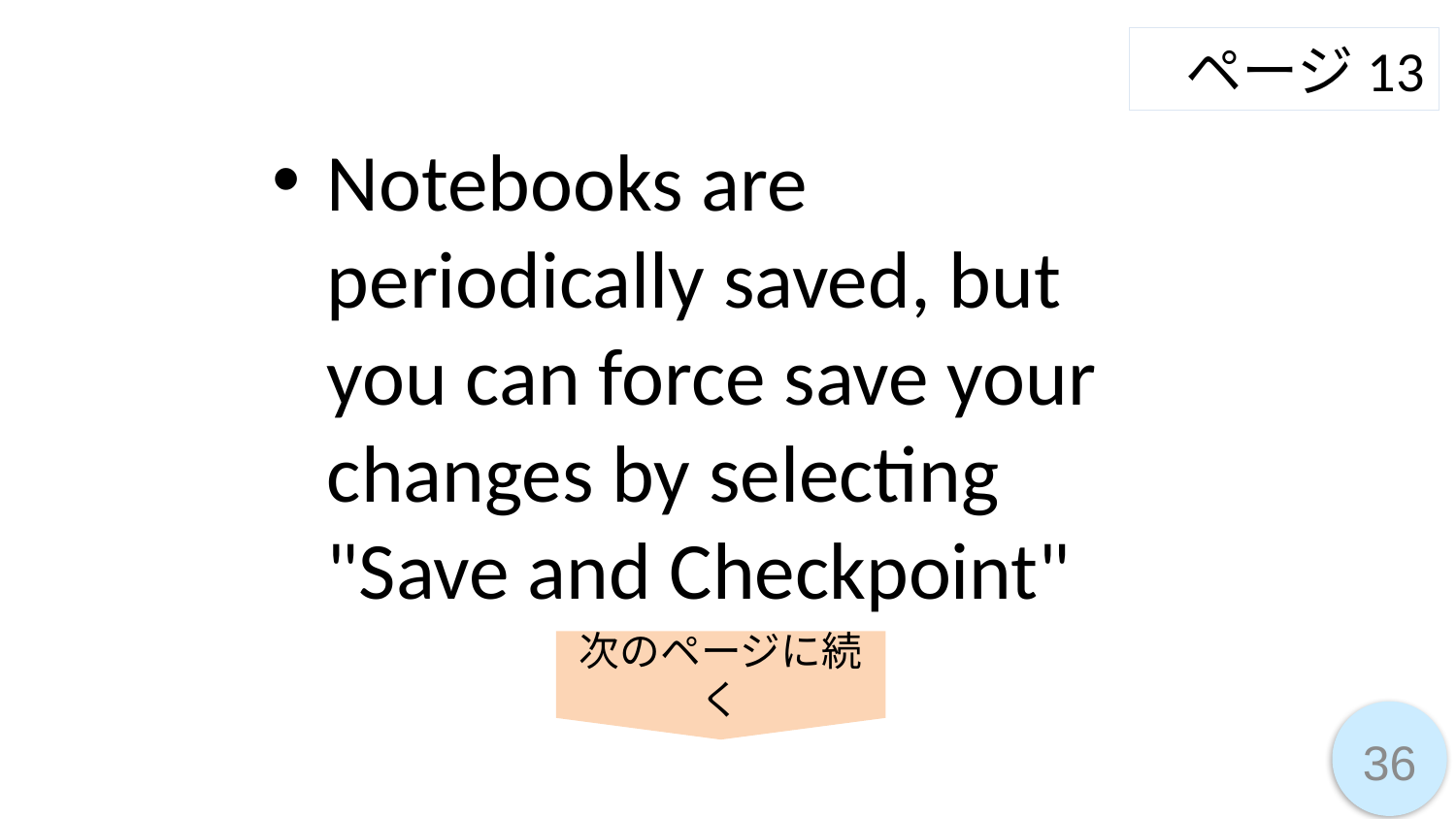

ページ13
Notebooks are periodically saved, but you can force save your changes by selecting "Save and Checkpoint"
次のページに続く
36